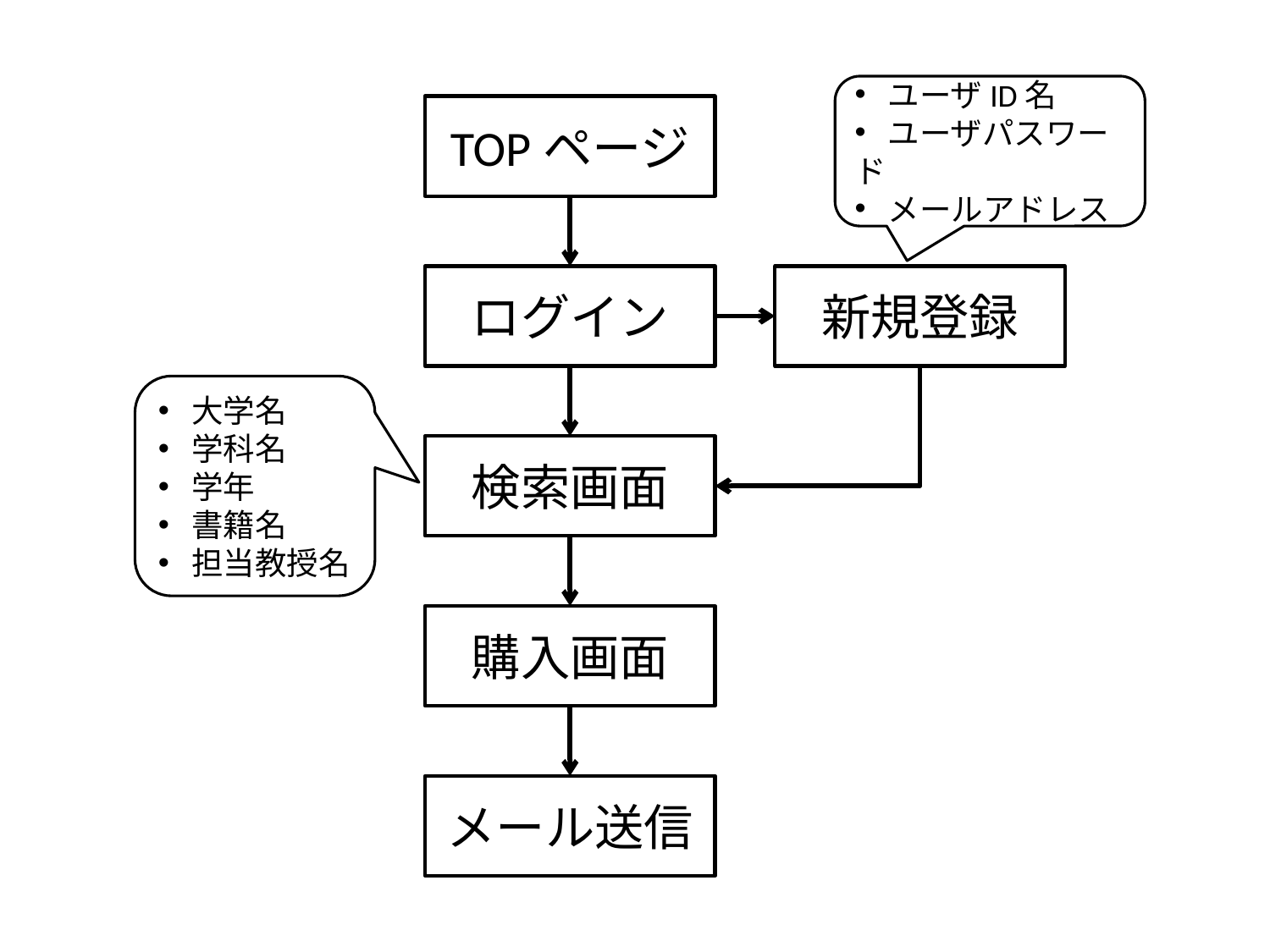

ユーザID名
  ユーザパスワード
  メールアドレス
TOPページ
ログイン
新規登録
  大学名
  学科名
  学年
  書籍名
  担当教授名
検索画面
購入画面
メール送信